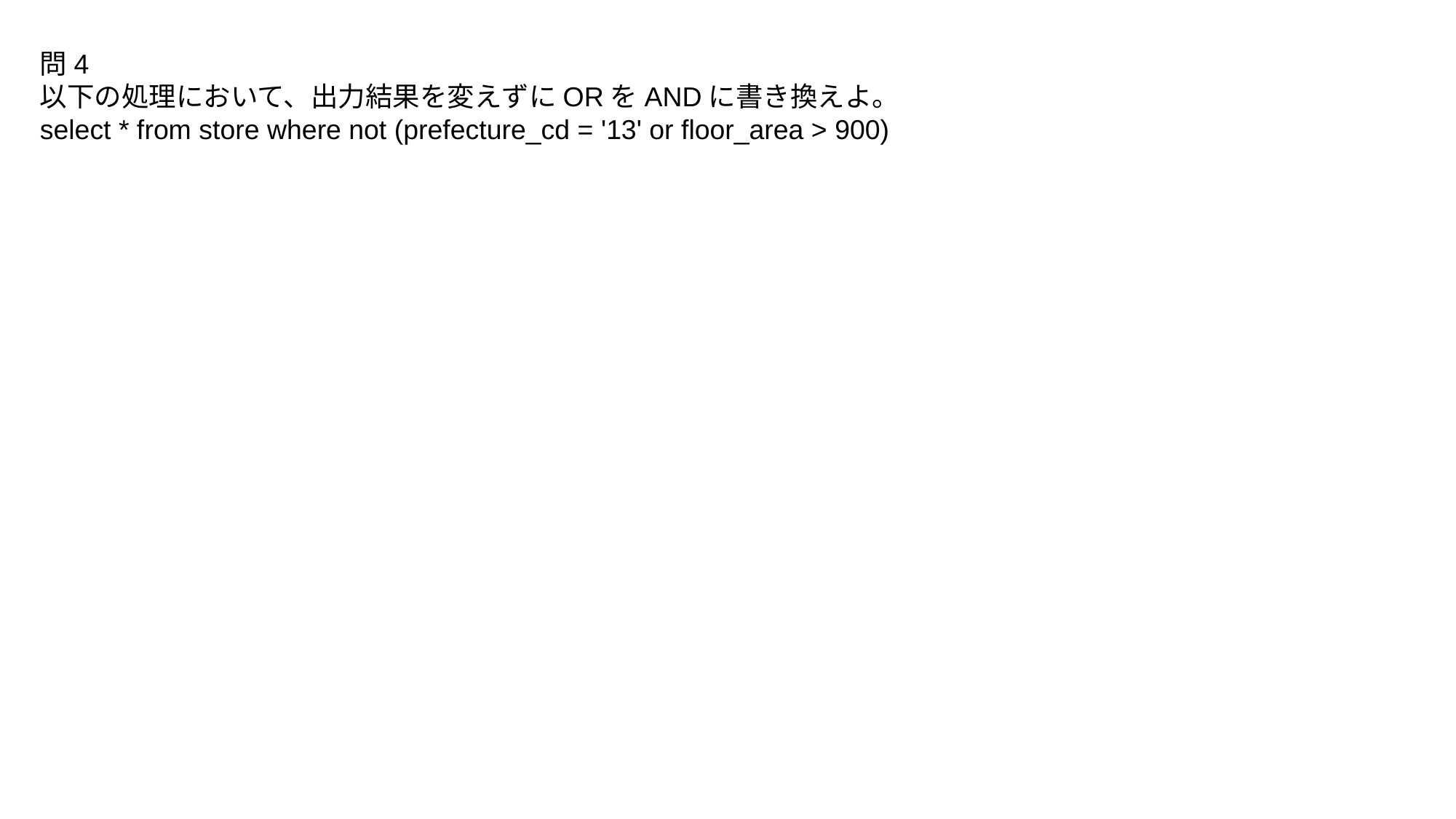

問4
以下の処理において、出力結果を変えずにORをANDに書き換えよ。
select * from store where not (prefecture_cd = '13' or floor_area > 900)